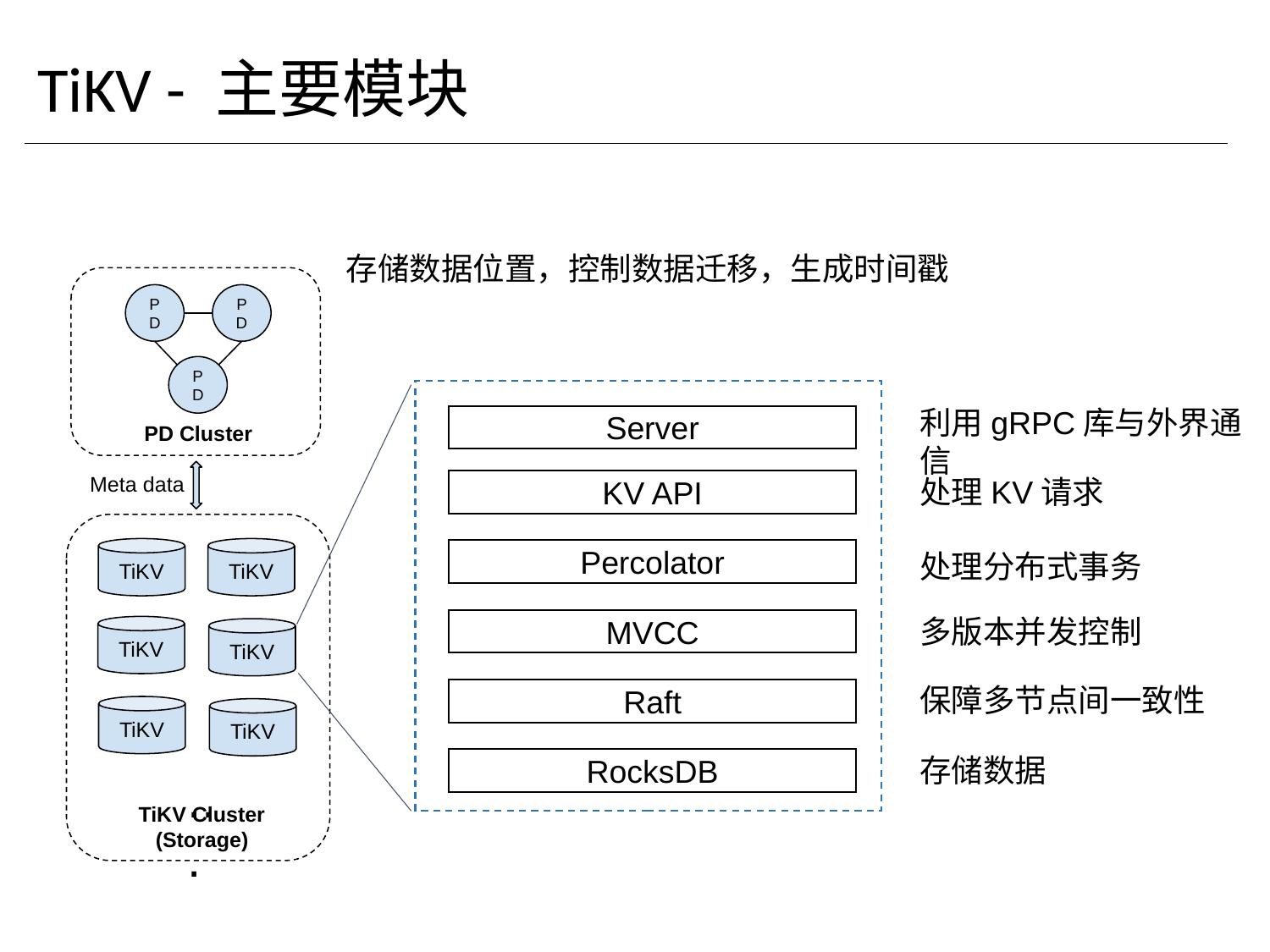

# TiKV - 主要模块
存储数据位置，控制数据迁移，生成时间戳

PD
PD
PD
PD Cluster
Meta data

TiKV
TiKV
TiKV
TiKV
TiKV
TiKV
...
TiKV Cluster (Storage)

利用gRPC库与外界通信
Server
处理KV请求
KV API
Percolator
处理分布式事务
多版本并发控制
MVCC
保障多节点间一致性
Raft
存储数据
RocksDB